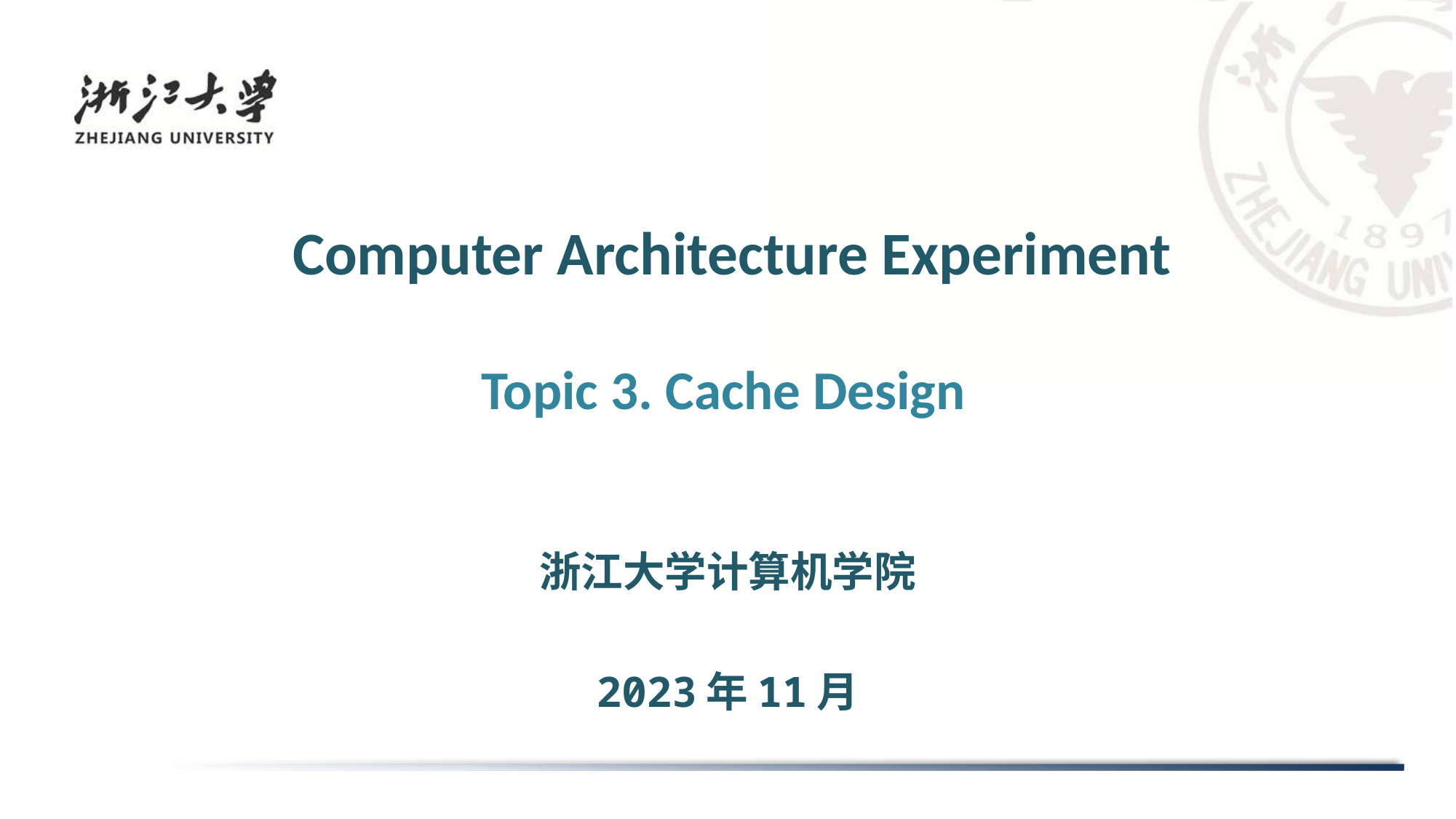

# Computer Architecture Experiment
Topic 3. Cache Design
浙江大学计算机学院

2023年11月